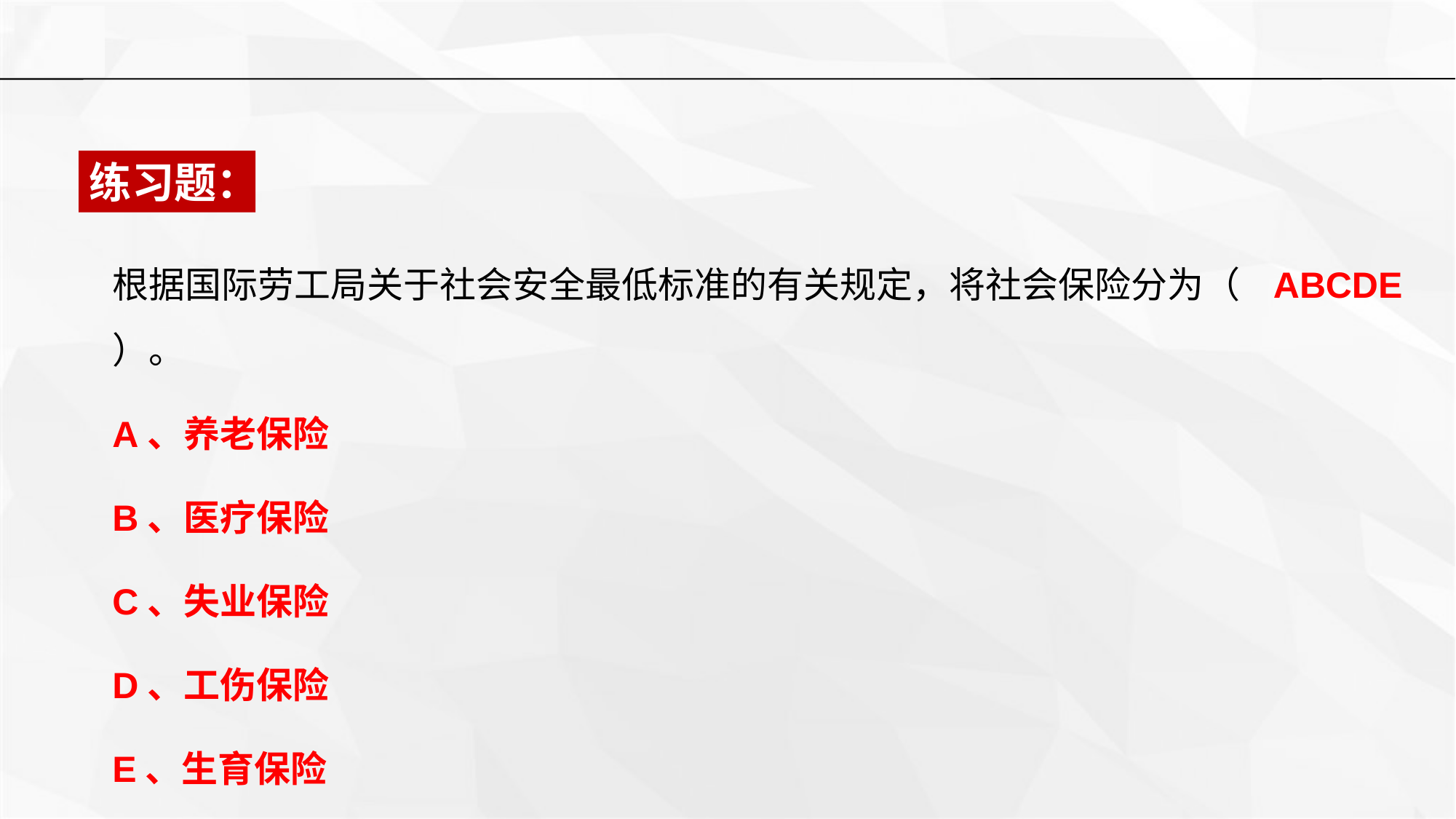

练习题：
根据国际劳工局关于社会安全最低标准的有关规定，将社会保险分为（   ABCDE   ）。
A、养老保险
B、医疗保险
C、失业保险
D、工伤保险
E、生育保险